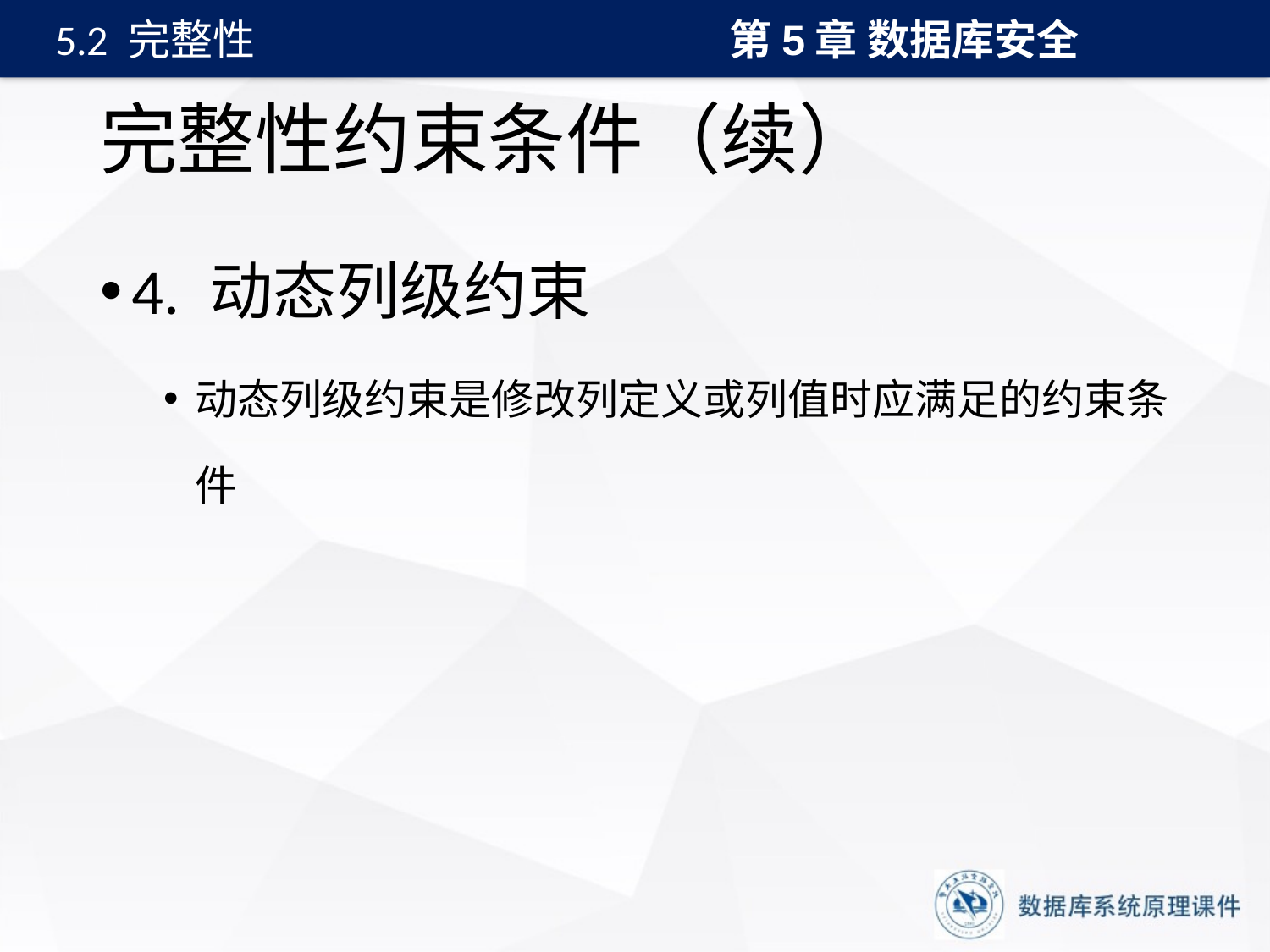

第5章 数据库安全
5.2 完整性
# 完整性约束条件（续）
4. 动态列级约束
动态列级约束是修改列定义或列值时应满足的约束条件